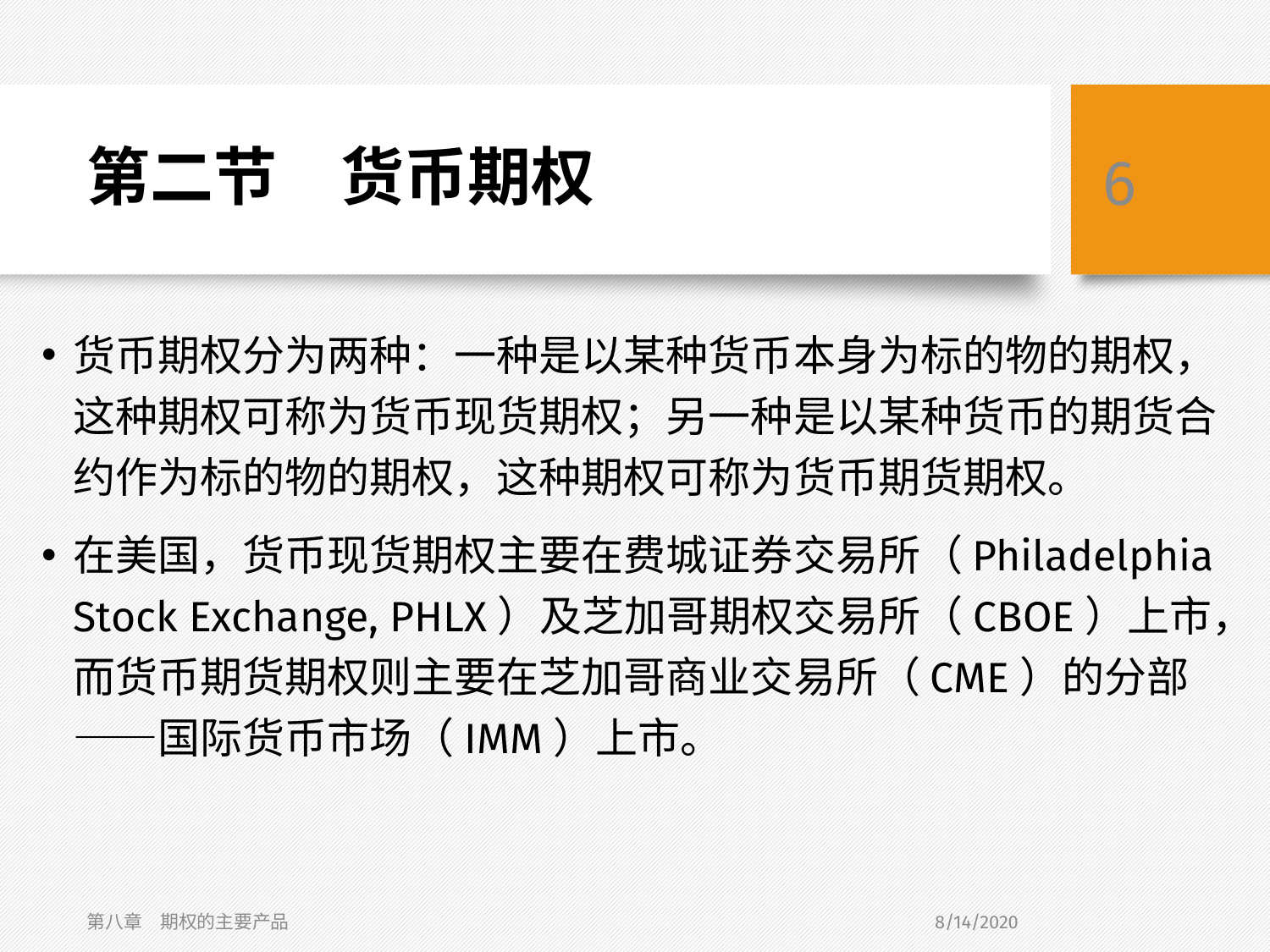

# 第二节　货币期权
6
货币期权分为两种：一种是以某种货币本身为标的物的期权，这种期权可称为货币现货期权；另一种是以某种货币的期货合约作为标的物的期权，这种期权可称为货币期货期权。
在美国，货币现货期权主要在费城证券交易所（Philadelphia Stock Exchange, PHLX）及芝加哥期权交易所（CBOE）上市，而货币期货期权则主要在芝加哥商业交易所（CME）的分部——国际货币市场（IMM）上市。

8/14/2020
第八章　期权的主要产品